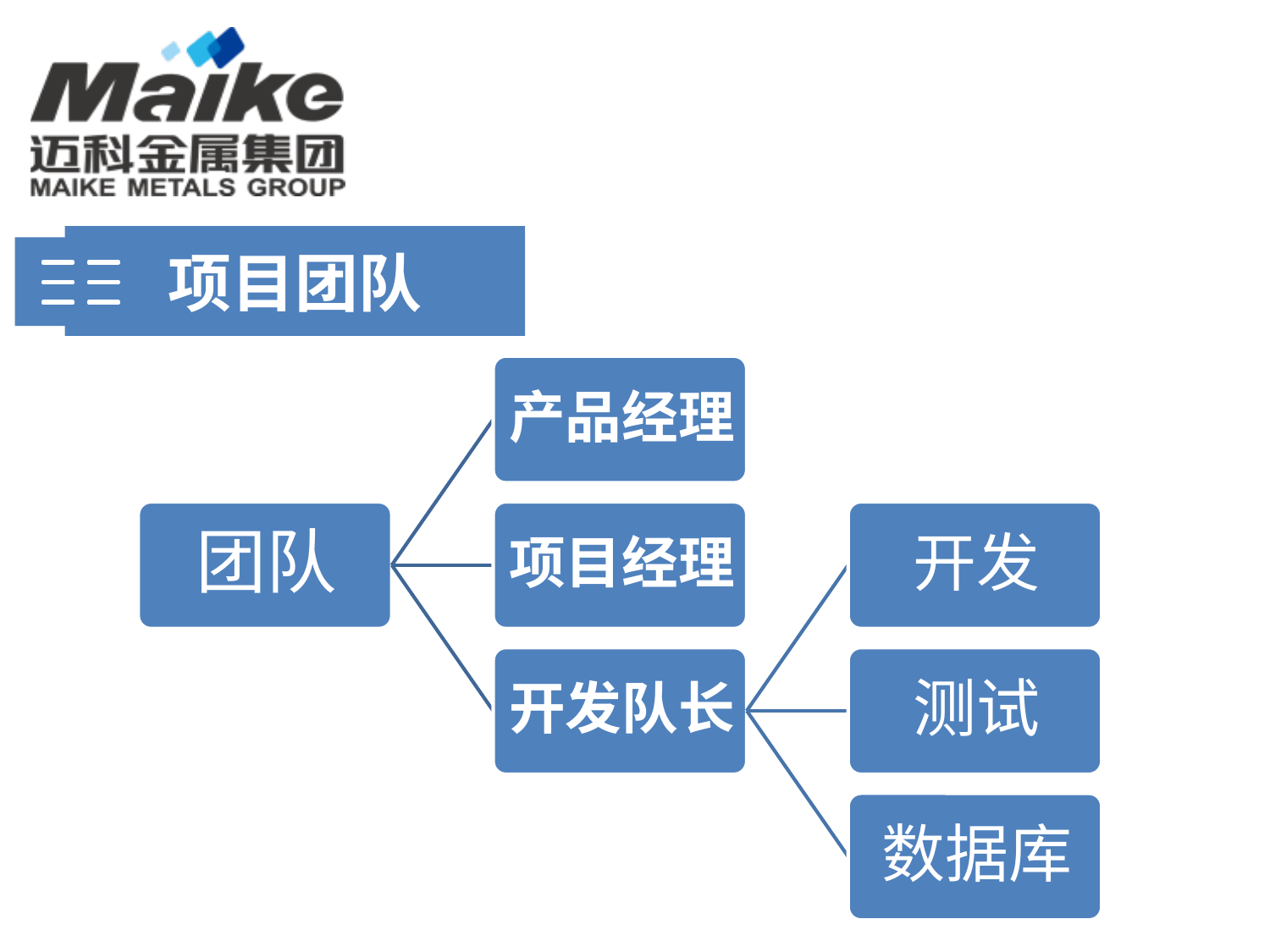

项目团队

团队

产品经理

项目经理

开发队长

开发

测试

数据库